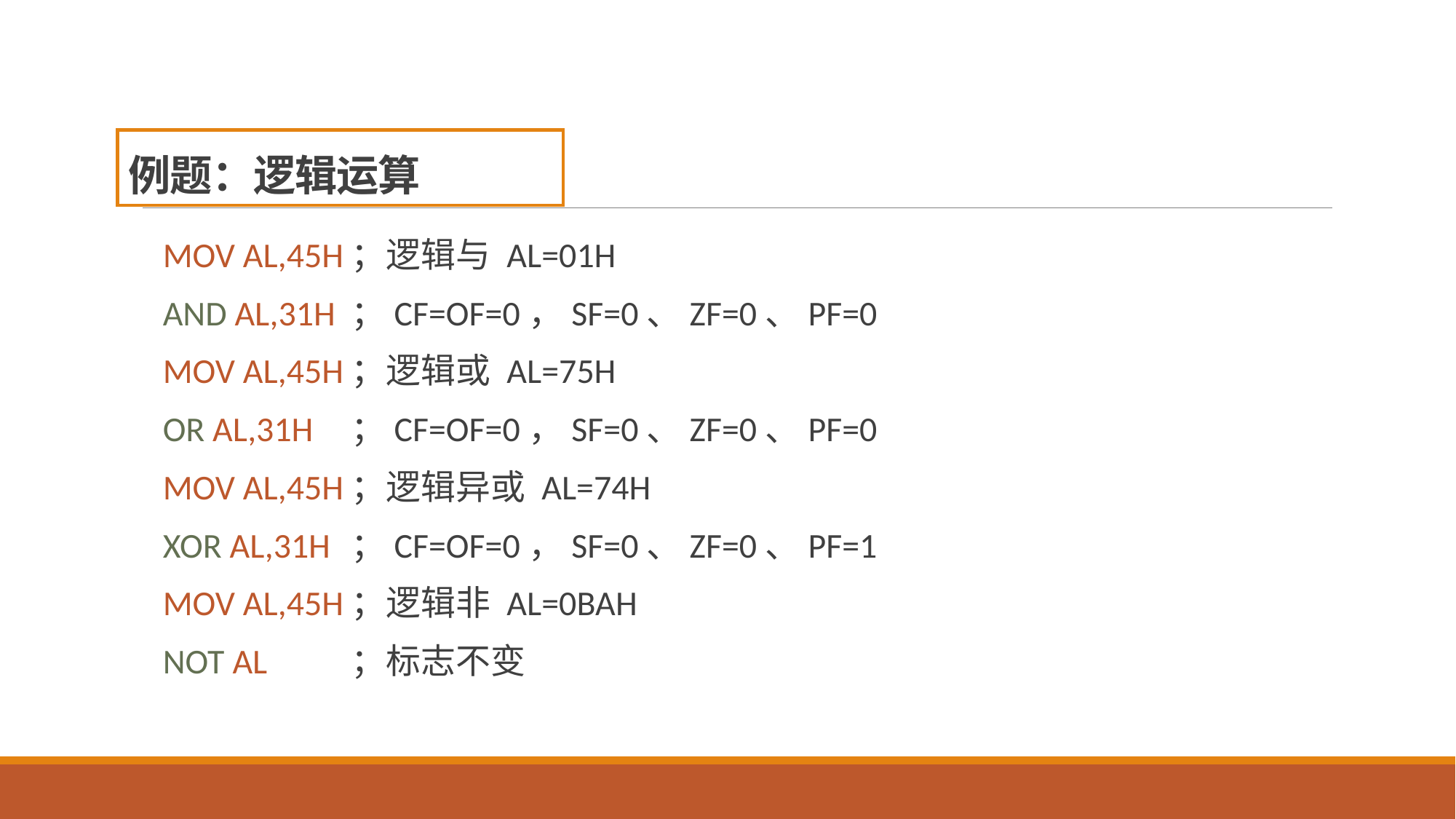

# 例题：逻辑运算
MOV AL,45H	；逻辑与 AL=01H
AND AL,31H	；CF=OF=0，SF=0、ZF=0、PF=0
MOV AL,45H	；逻辑或 AL=75H
OR AL,31H	；CF=OF=0，SF=0、ZF=0、PF=0
MOV AL,45H	；逻辑异或 AL=74H
XOR AL,31H	；CF=OF=0，SF=0、ZF=0、PF=1
MOV AL,45H	；逻辑非 AL=0BAH
NOT AL	；标志不变